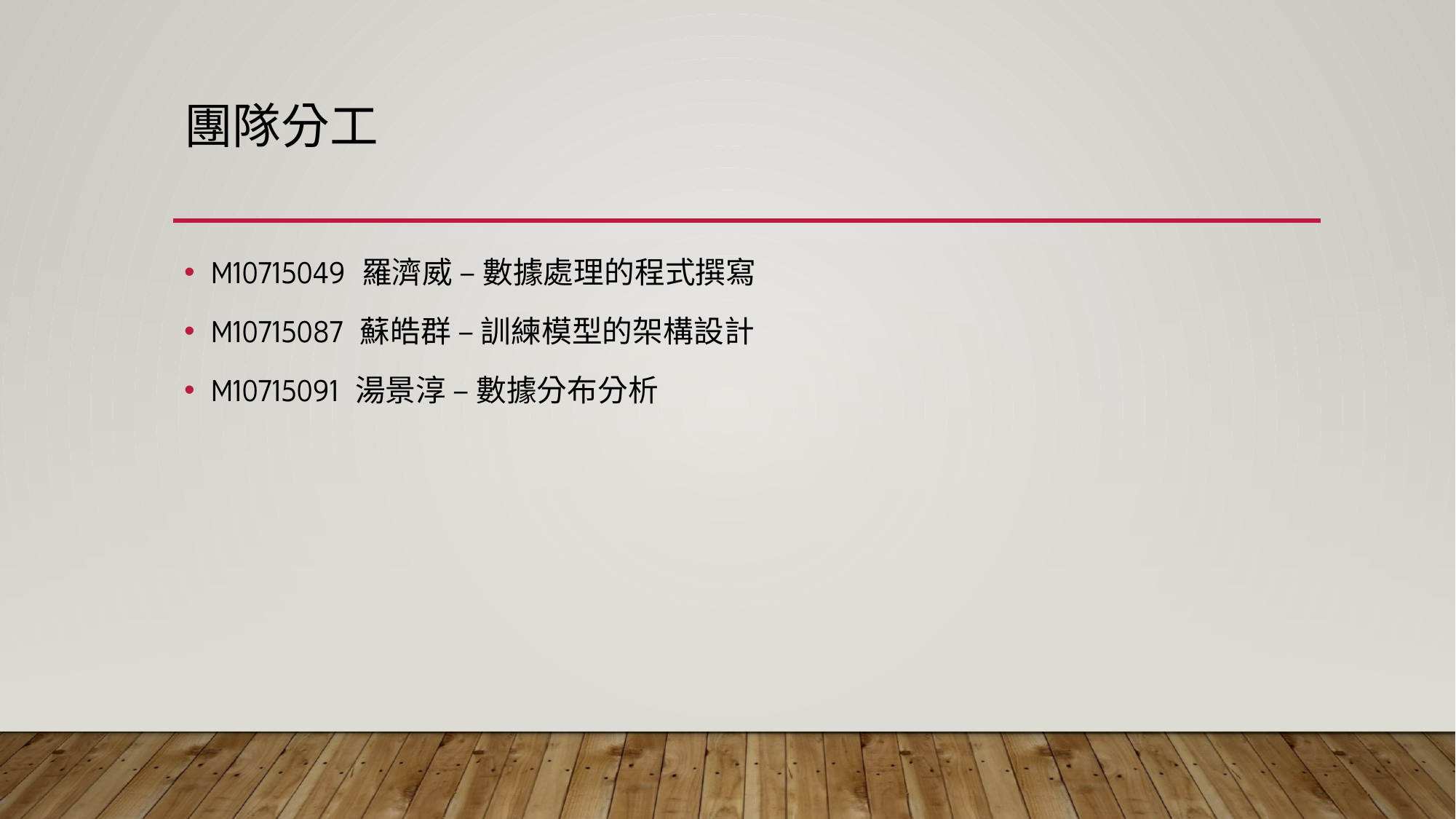

# 團隊分工
M10715049 羅濟威 – 數據處理的程式撰寫
M10715087 蘇皓群 – 訓練模型的架構設計
M10715091 湯景淳 – 數據分布分析